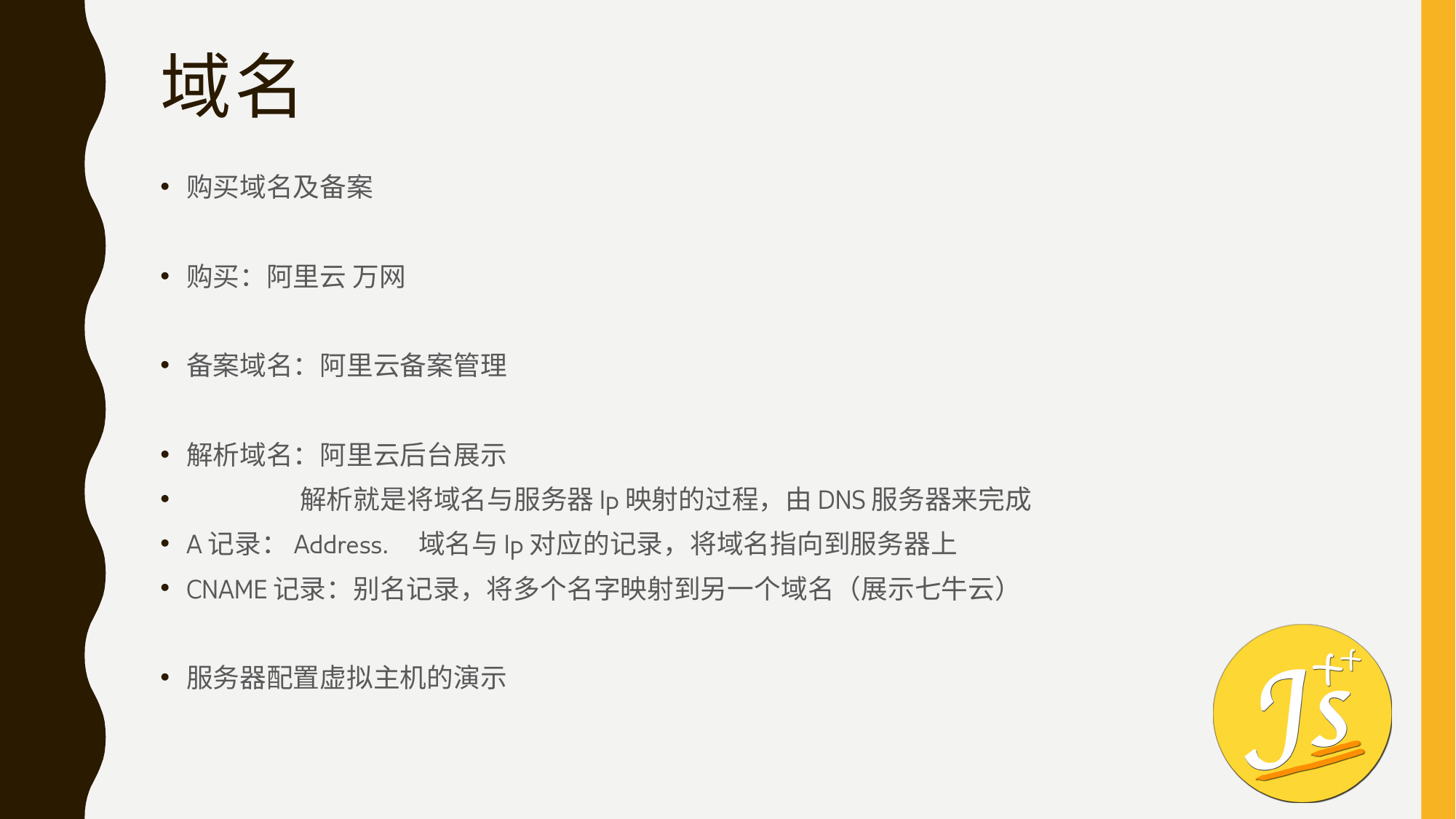

# 域名
购买域名及备案

购买：阿里云 万网

备案域名：阿里云备案管理

解析域名：阿里云后台展示
                  解析就是将域名与服务器Ip映射的过程，由DNS服务器来完成
A记录：Address.   域名与Ip对应的记录，将域名指向到服务器上
CNAME记录：别名记录，将多个名字映射到另一个域名（展示七牛云）

服务器配置虚拟主机的演示